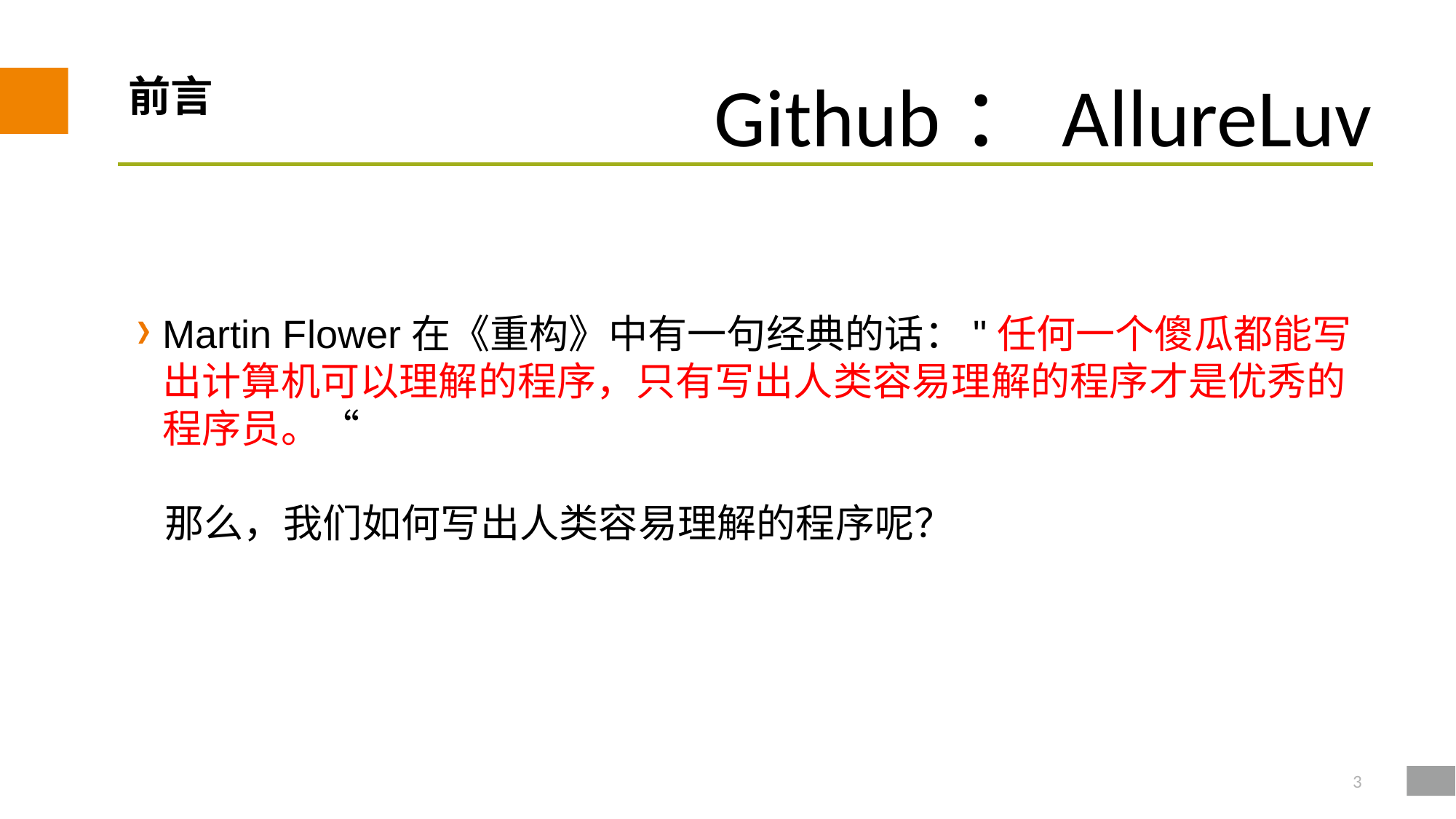

# 前言
Martin Flower在《重构》中有一句经典的话："任何一个傻瓜都能写出计算机可以理解的程序，只有写出人类容易理解的程序才是优秀的程序员。“

   那么，我们如何写出人类容易理解的程序呢？
3